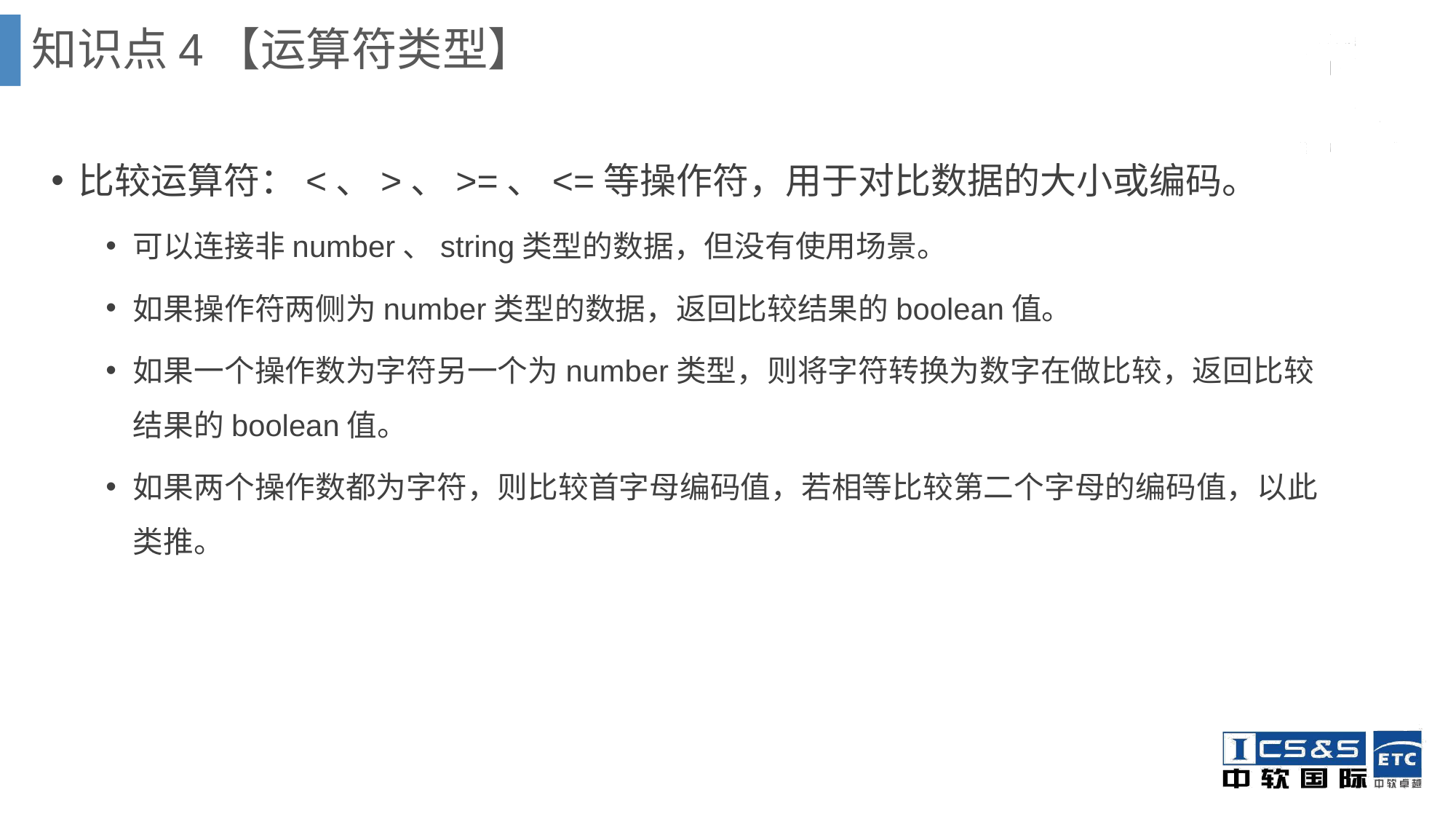

知识点4【运算符类型】
比较运算符：<、>、>=、<=等操作符，用于对比数据的大小或编码。
可以连接非number、string类型的数据，但没有使用场景。
如果操作符两侧为number类型的数据，返回比较结果的boolean值。
如果一个操作数为字符另一个为number类型，则将字符转换为数字在做比较，返回比较结果的boolean值。
如果两个操作数都为字符，则比较首字母编码值，若相等比较第二个字母的编码值，以此类推。